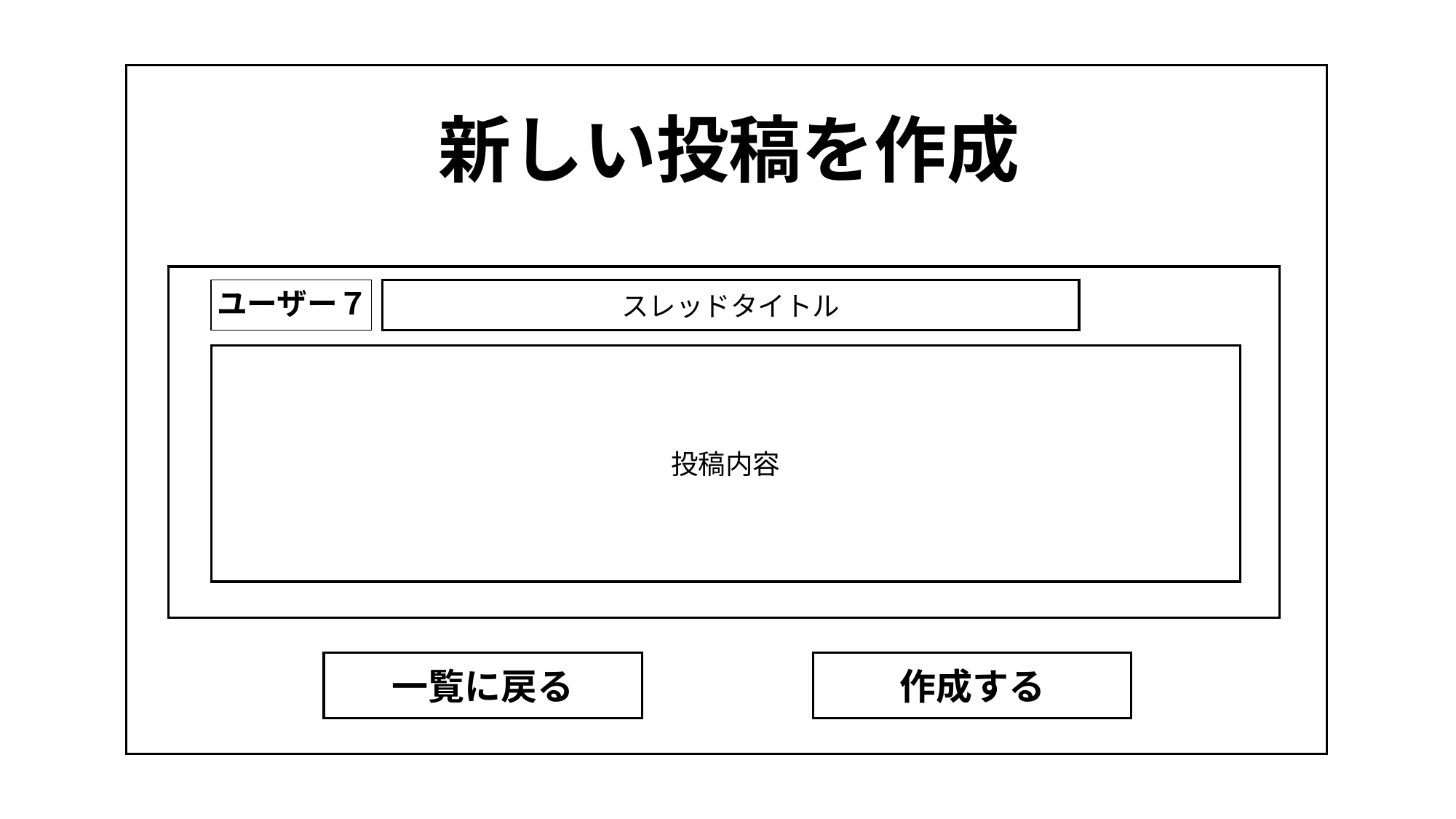

新しい投稿を作成

ユーザー７

スレッドタイトル
投稿内容
作成する
一覧に戻る